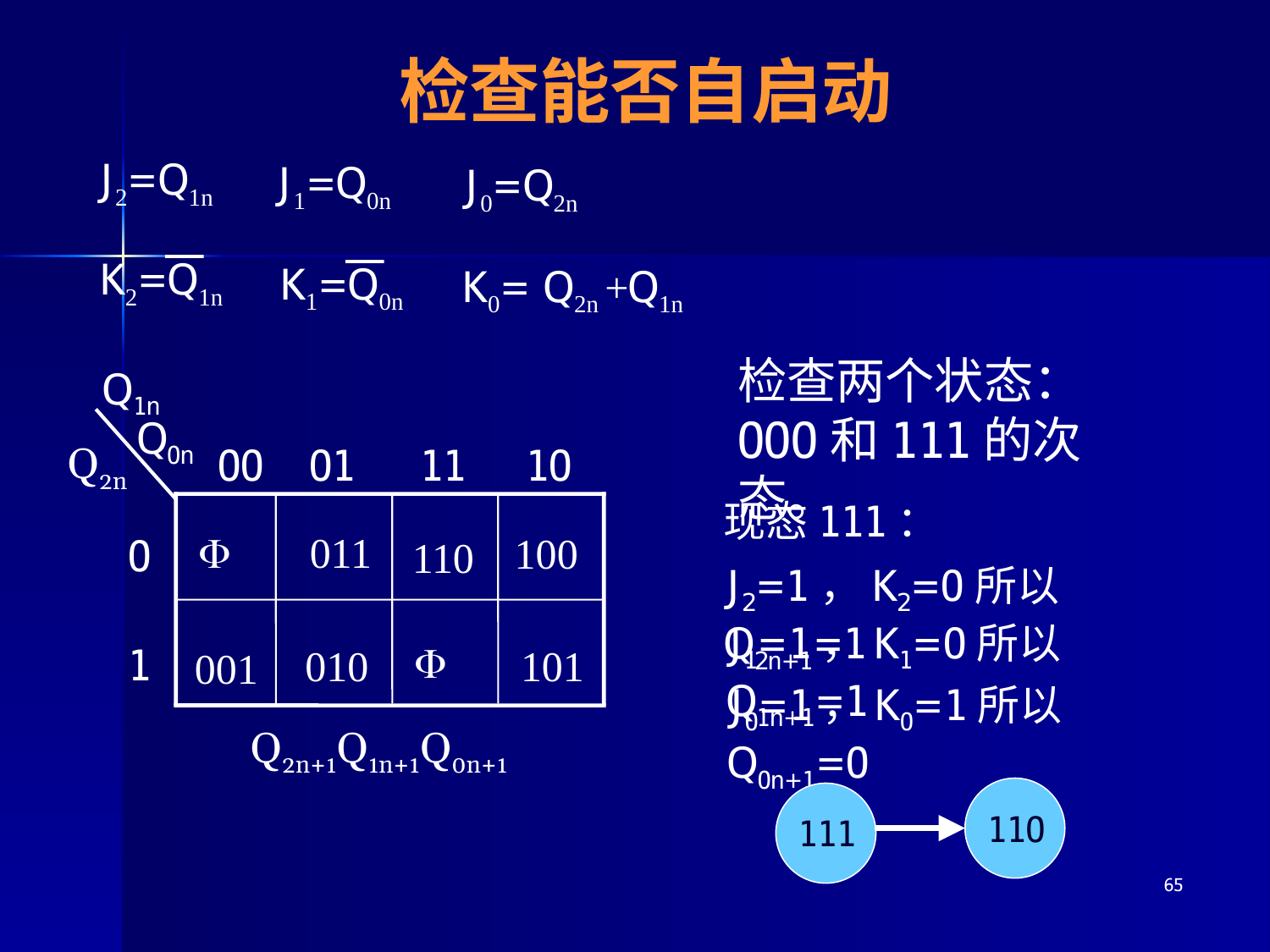

# 检查能否自启动
J2=Q1n
J1=Q0n
J0=Q2n
     —
K2=Q1n
     —
K1=Q0n
K0= Q2n +Q1n
检查两个状态：000和111的次态。
Q1n
Q0n

Q2n
00
01
11
10

Φ
011
100
0
1
110

Φ
010
101
001

Q2n+1Q1n+1Q0n+1

现态111：
J2=1，K2=0所以Q2n+1=1
J1=1，K1=0所以Q1n+1=1
J0=1，K0=1所以Q0n+1=0

110

111
65